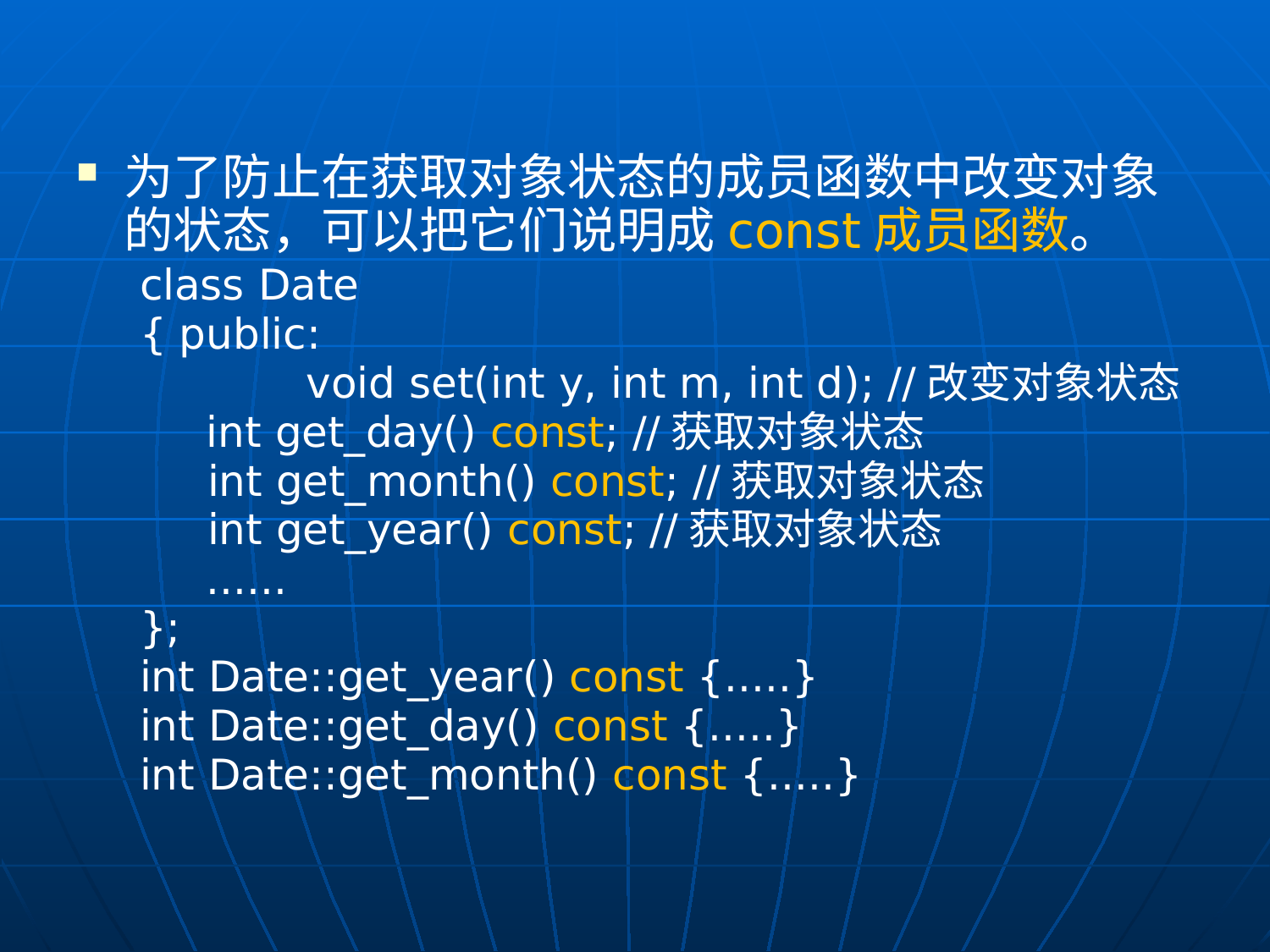

为了防止在获取对象状态的成员函数中改变对象的状态，可以把它们说明成const成员函数。
class Date
{	public:
		void set(int y, int m, int d); //改变对象状态
	  int get_day() const; //获取对象状态
     int get_month() const; //获取对象状态
     int get_year() const; //获取对象状态
	  ......
};
int Date::get_year() const {.....}
int Date::get_day() const {.....}
int Date::get_month() const {.....}